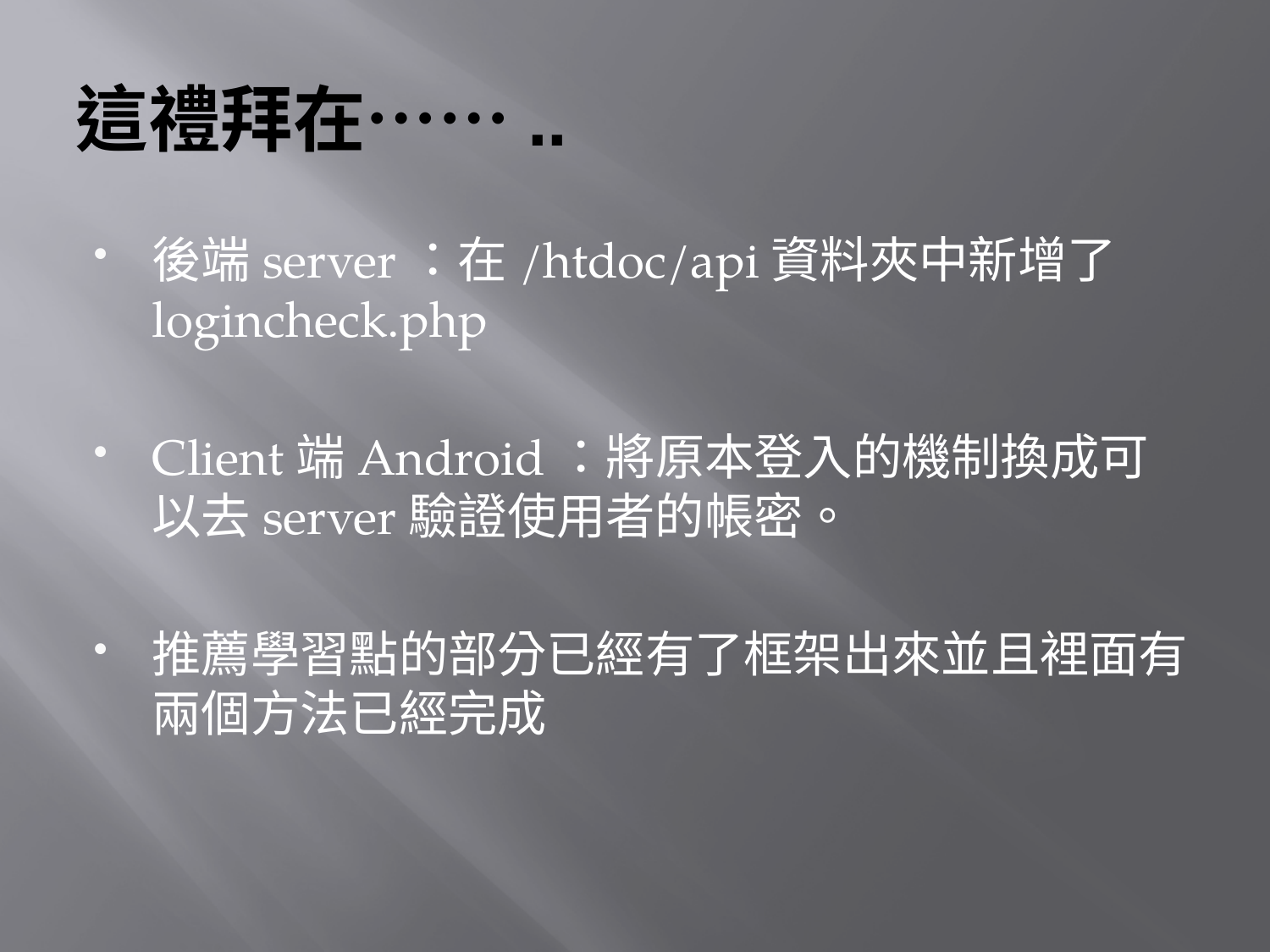

# 這禮拜在……..
後端server：在/htdoc/api資料夾中新增了logincheck.php

Client端Android：將原本登入的機制換成可以去server驗證使用者的帳密。

推薦學習點的部分已經有了框架出來並且裡面有兩個方法已經完成